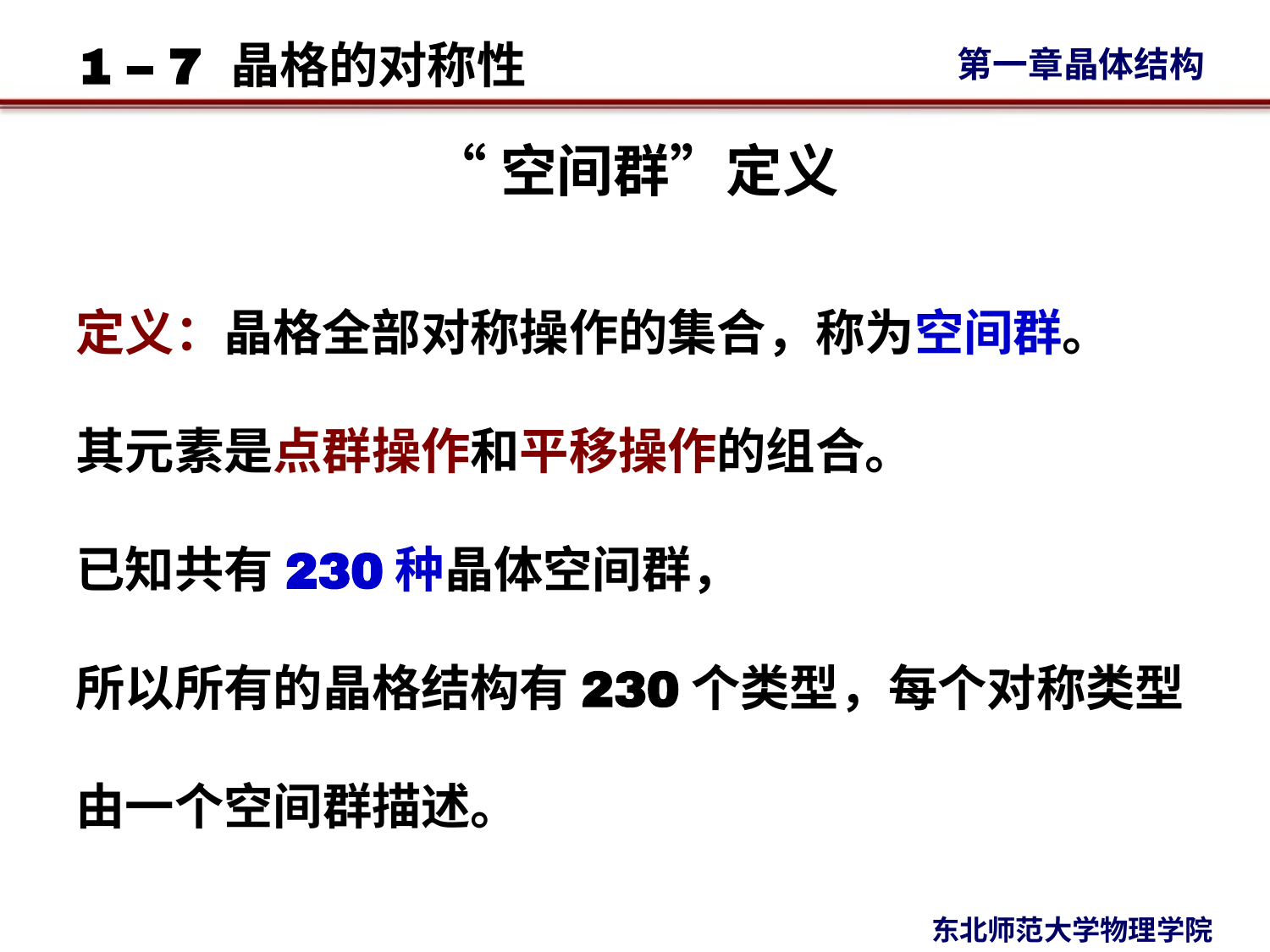

# “空间群”定义
定义：晶格全部对称操作的集合，称为空间群。
其元素是点群操作和平移操作的组合。
已知共有230种晶体空间群，
所以所有的晶格结构有230个类型，每个对称类型由一个空间群描述。